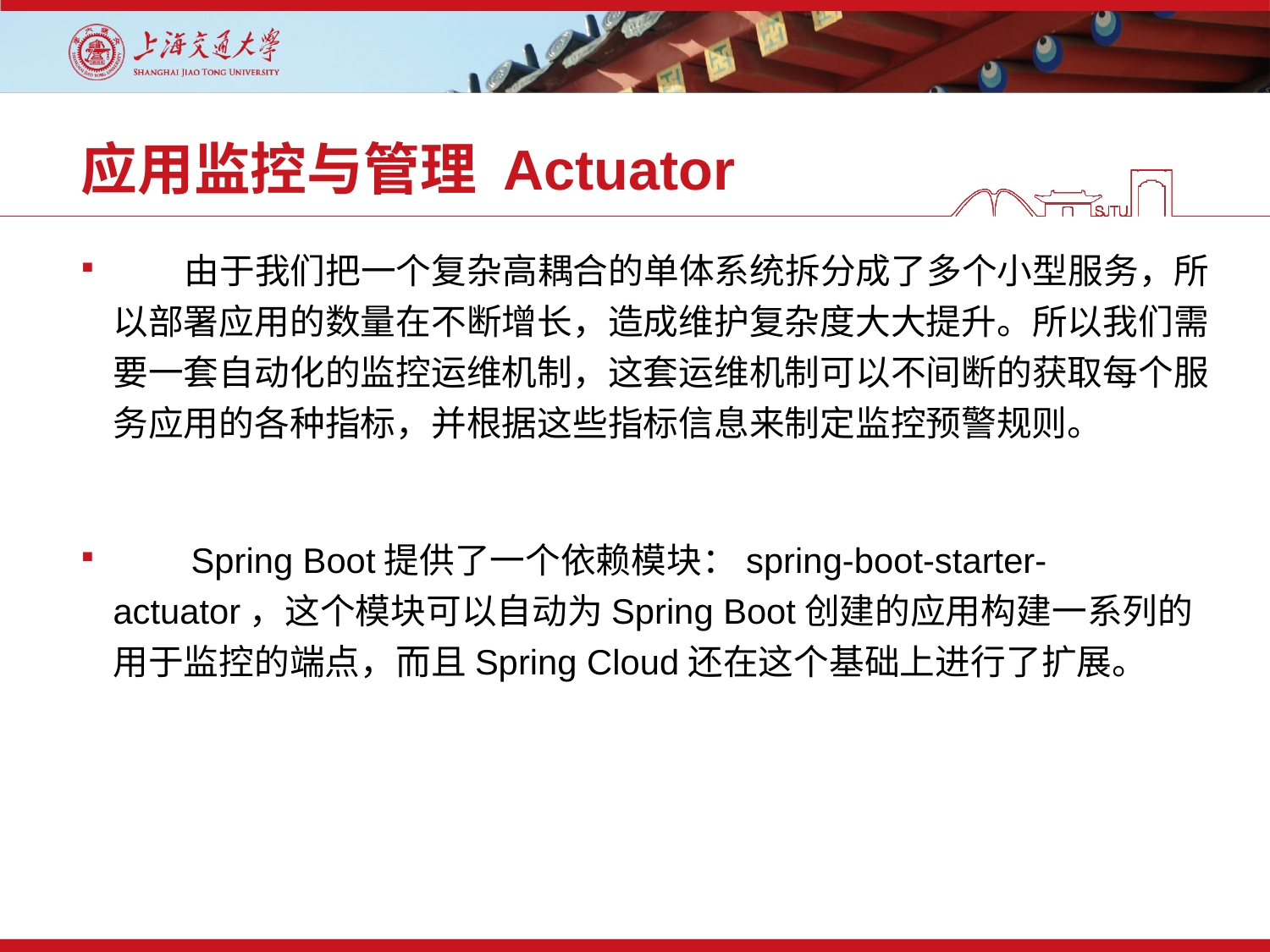

# 应用监控与管理 Actuator
        由于我们把一个复杂高耦合的单体系统拆分成了多个小型服务，所以部署应用的数量在不断增长，造成维护复杂度大大提升。所以我们需要一套自动化的监控运维机制，这套运维机制可以不间断的获取每个服务应用的各种指标，并根据这些指标信息来制定监控预警规则。

        Spring Boot提供了一个依赖模块：spring-boot-starter-actuator，这个模块可以自动为Spring Boot创建的应用构建一系列的用于监控的端点，而且Spring Cloud还在这个基础上进行了扩展。